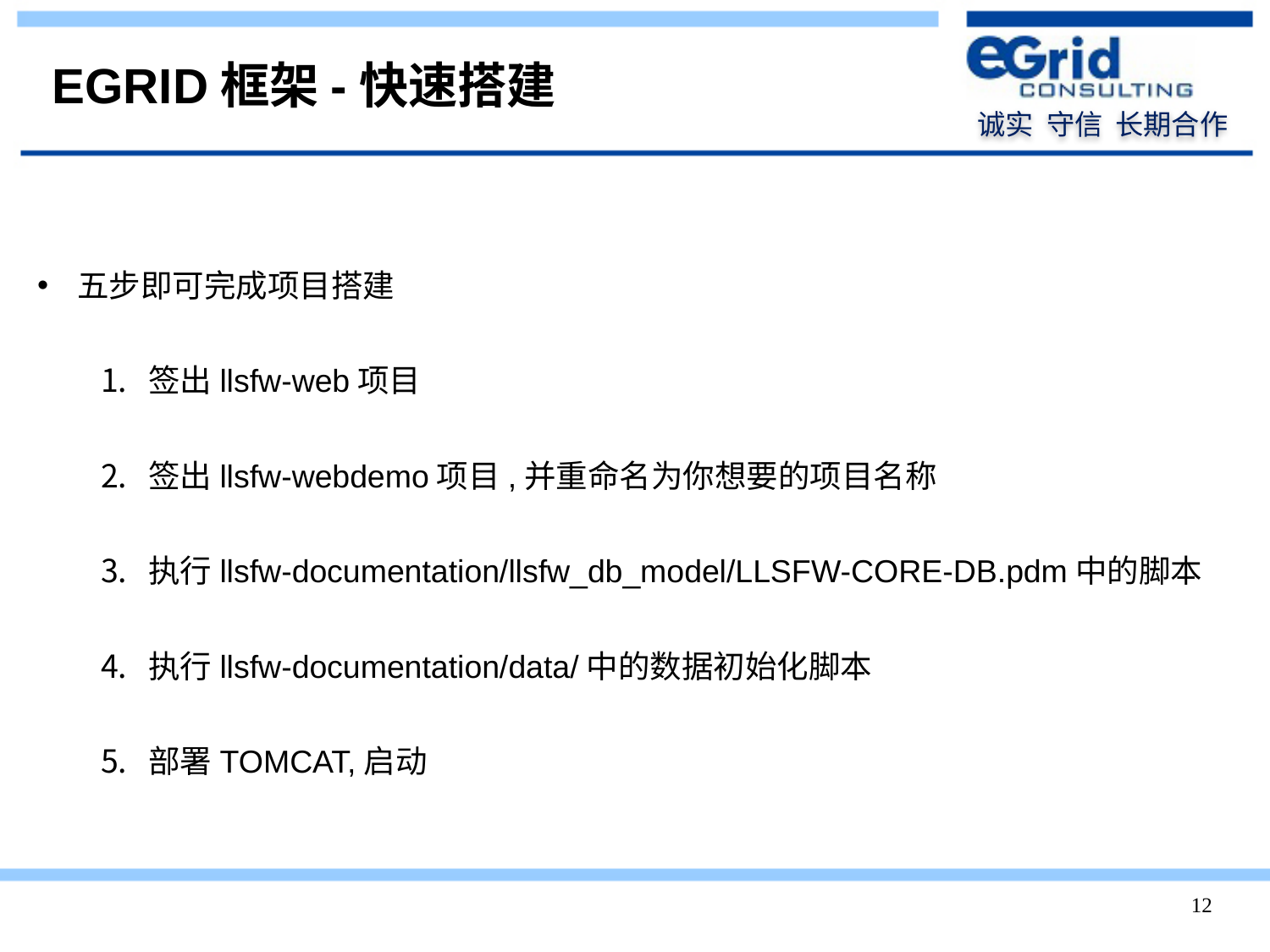

# EGRID框架-快速搭建
五步即可完成项目搭建
签出llsfw-web项目
签出llsfw-webdemo项目,并重命名为你想要的项目名称
执行llsfw-documentation/llsfw_db_model/LLSFW-CORE-DB.pdm中的脚本
执行llsfw-documentation/data/中的数据初始化脚本
部署TOMCAT,启动
12